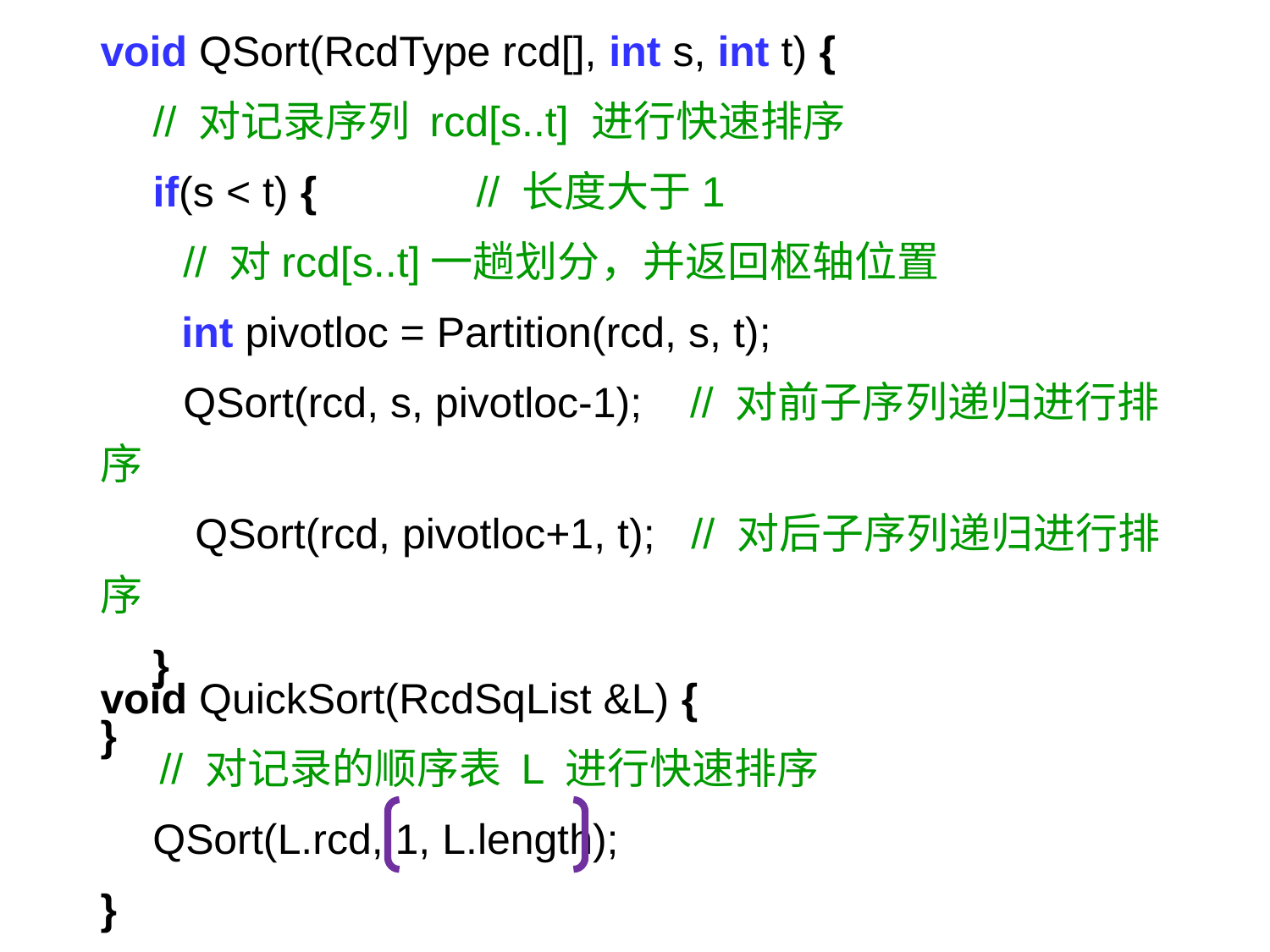

void QSort(RcdType rcd[], int s, int t) {
　// 对记录序列 rcd[s..t] 进行快速排序
　if(s < t) { 　　　// 长度大于1
       // 对rcd[s..t]一趟划分，并返回枢轴位置
　   int pivotloc = Partition(rcd, s, t);
       QSort(rcd, s, pivotloc-1);    // 对前子序列递归进行排序
　　QSort(rcd, pivotloc+1, t);   // 对后子序列递归进行排序
　}
}

void QuickSort(RcdSqList &L) {
     // 对记录的顺序表 L 进行快速排序
　QSort(L.rcd, 1, L.length);
}

27